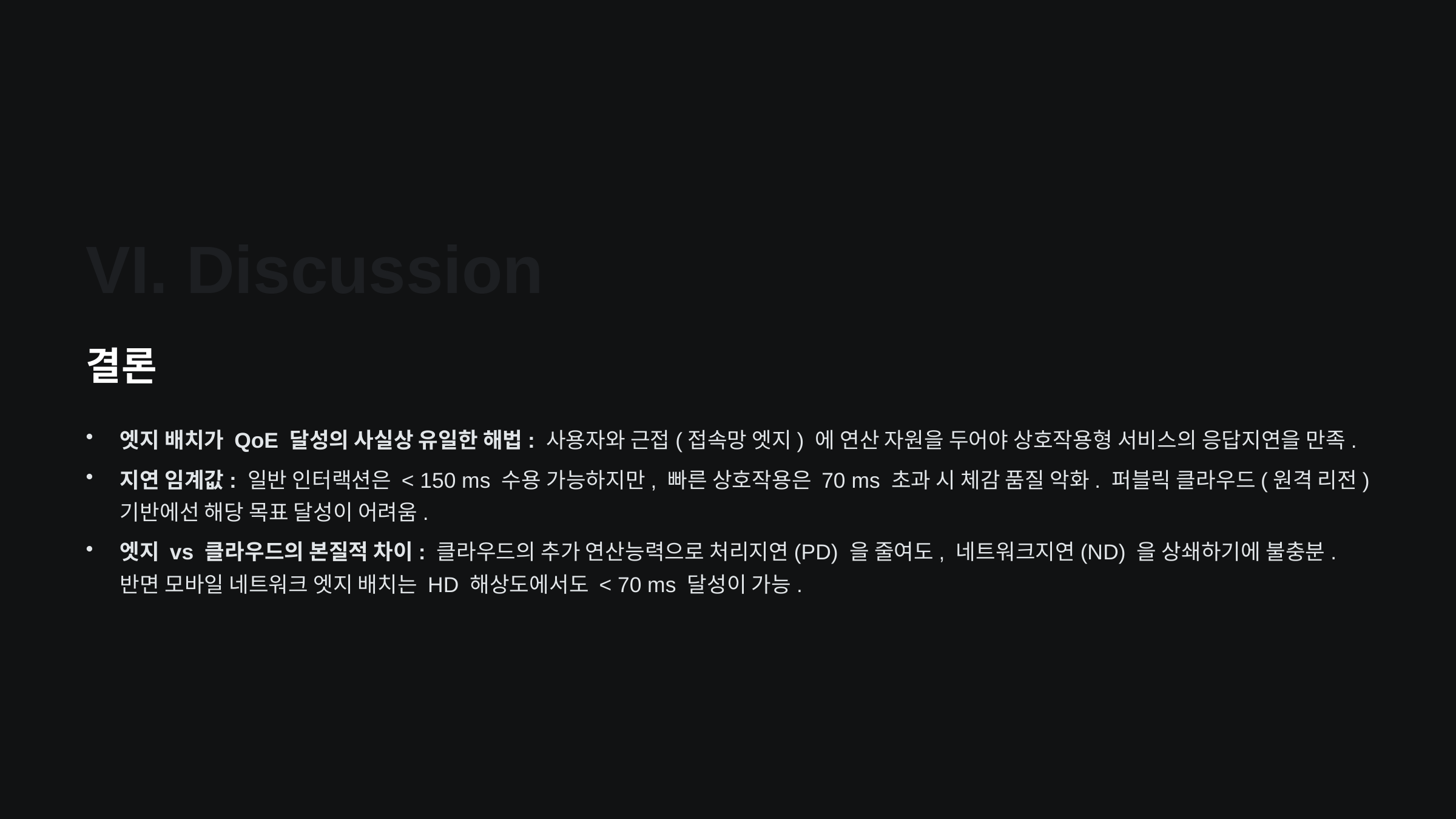

VI. Discussion
결론
엣지 배치가 QoE 달성의 사실상 유일한 해법: 사용자와 근접(접속망 엣지) 에 연산 자원을 두어야 상호작용형 서비스의 응답지연을 만족.
지연 임계값: 일반 인터랙션은 < 150 ms 수용 가능하지만, 빠른 상호작용은 70 ms 초과 시 체감 품질 악화. 퍼블릭 클라우드(원격 리전) 기반에선 해당 목표 달성이 어려움.
엣지 vs 클라우드의 본질적 차이: 클라우드의 추가 연산능력으로 처리지연(PD) 을 줄여도, 네트워크지연(ND) 을 상쇄하기에 불충분. 반면 모바일 네트워크 엣지 배치는 HD 해상도에서도 < 70 ms 달성이 가능.